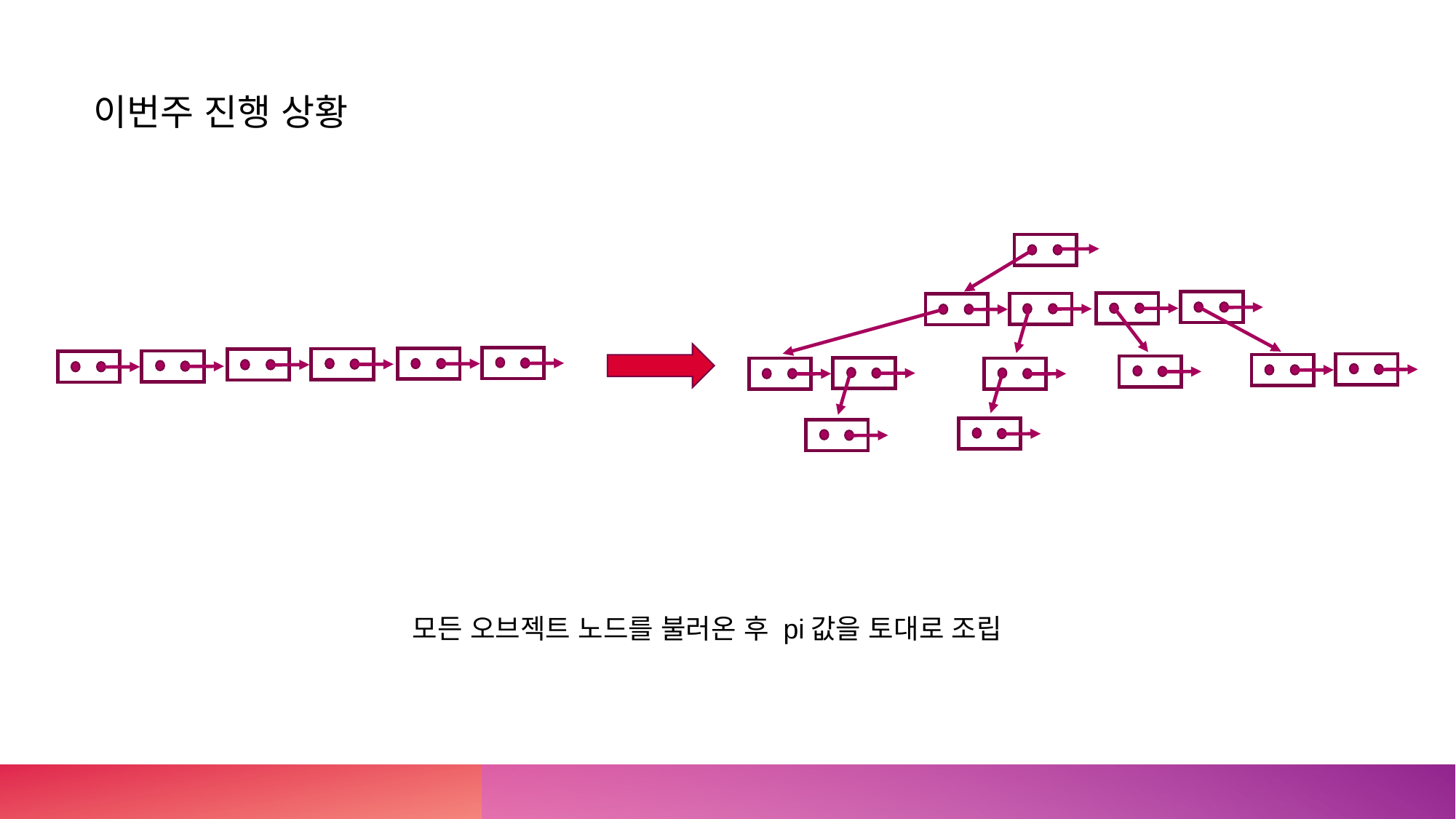

이번주 진행 상황

모든 오브젝트 노드를 불러온 후 pi값을 토대로 조립